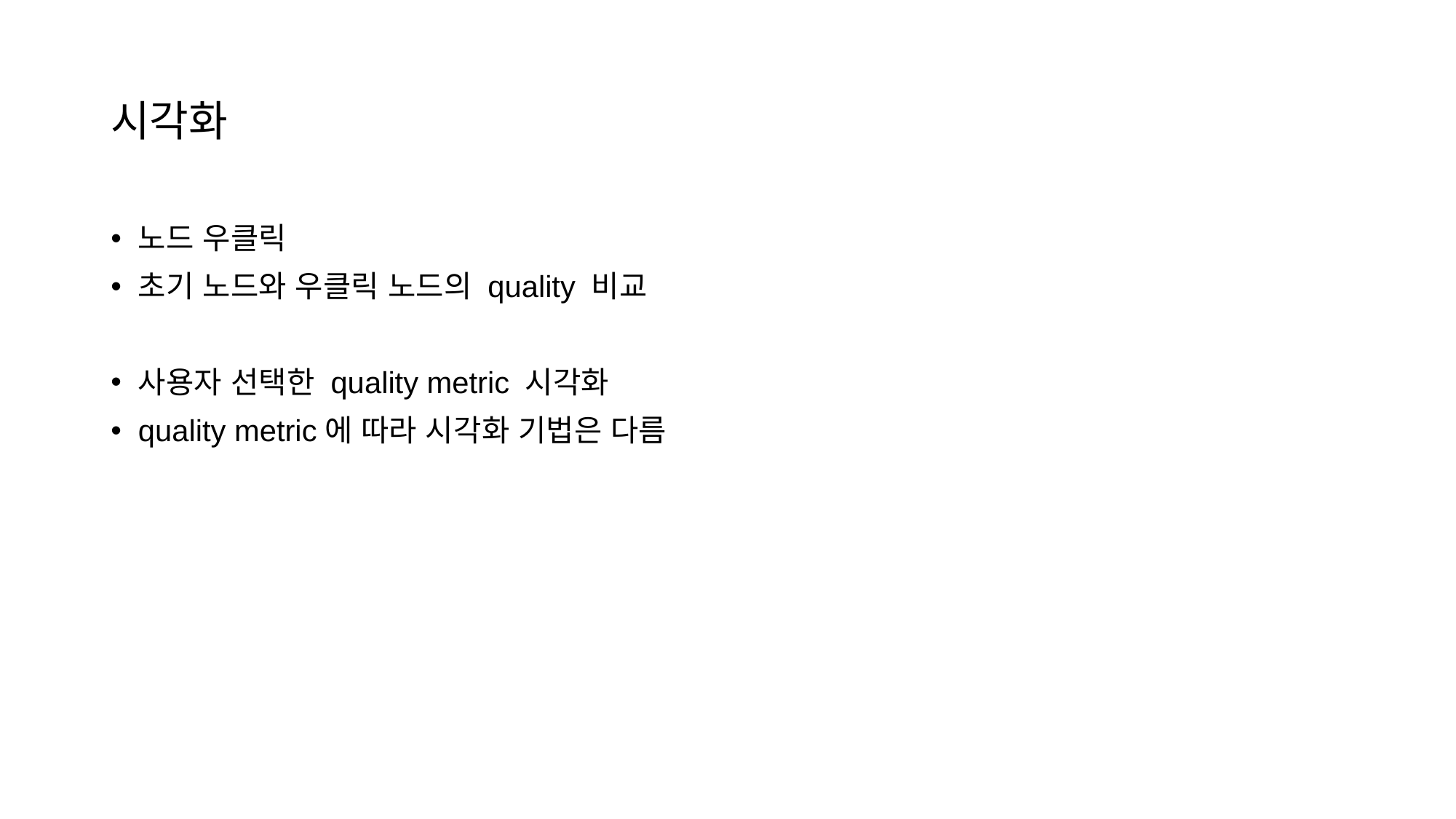

# 시각화
노드 우클릭
초기 노드와 우클릭 노드의 quality 비교

사용자 선택한 quality metric 시각화
quality metric에 따라 시각화 기법은 다름